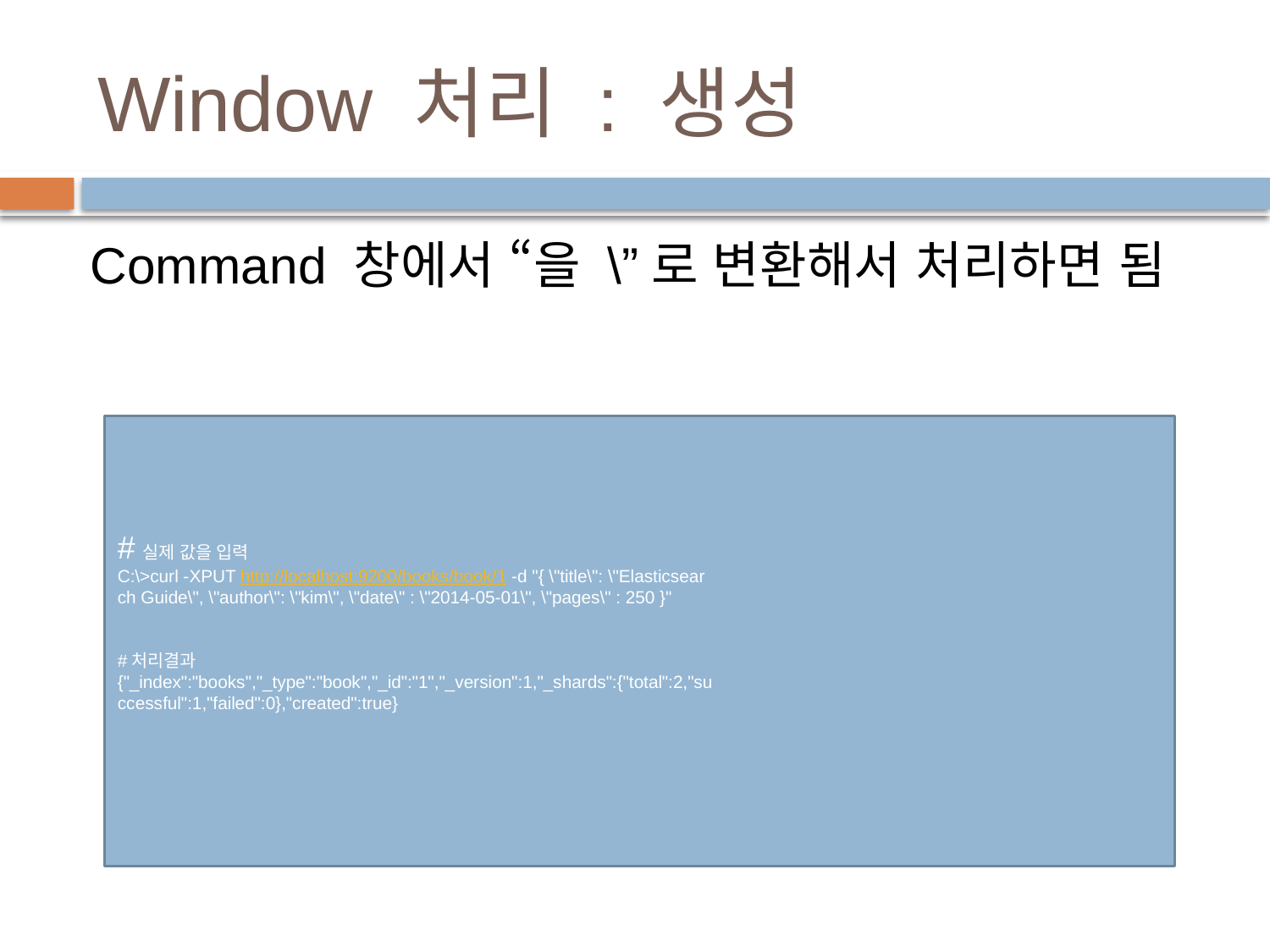

# Window 처리 : 생성
 Command 창에서 “을 \”로 변환해서 처리하면 됨
#실제 값을 입력
C:\>curl -XPUT http://localhost:9200/books/book/1 -d "{ \"title\": \"Elasticsear
ch Guide\", \"author\": \"kim\", \"date\" : \"2014-05-01\", \"pages\" : 250 }"

#처리결과
{"_index":"books","_type":"book","_id":"1","_version":1,"_shards":{"total":2,"su
ccessful":1,"failed":0},"created":true}